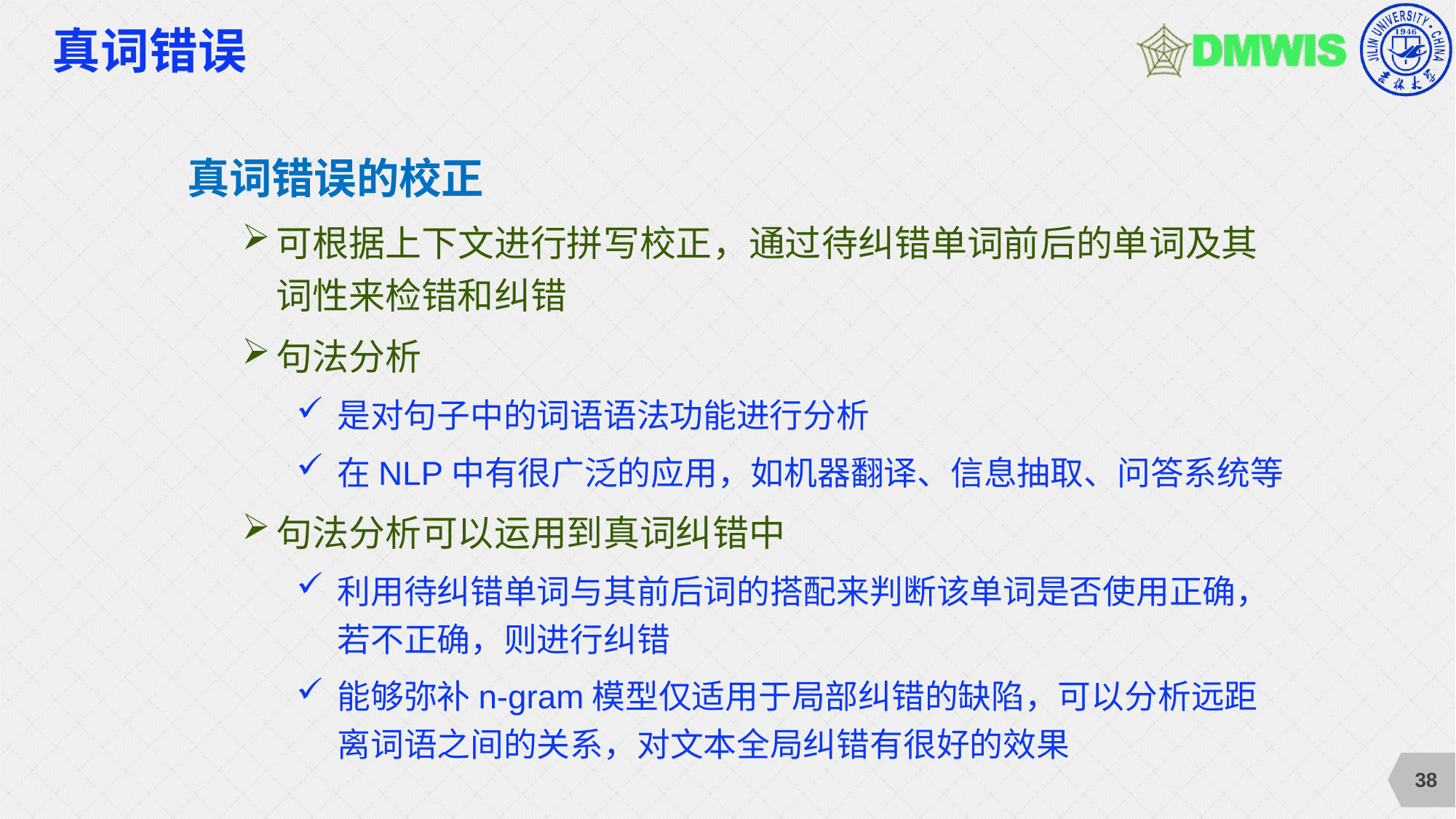

# 真词错误

真词错误的校正
可根据上下文进行拼写校正，通过待纠错单词前后的单词及其词性来检错和纠错
句法分析
是对句子中的词语语法功能进行分析
在NLP中有很广泛的应用，如机器翻译、信息抽取、问答系统等
句法分析可以运用到真词纠错中
利用待纠错单词与其前后词的搭配来判断该单词是否使用正确，若不正确，则进行纠错
能够弥补n-gram模型仅适用于局部纠错的缺陷，可以分析远距离词语之间的关系，对文本全局纠错有很好的效果
38